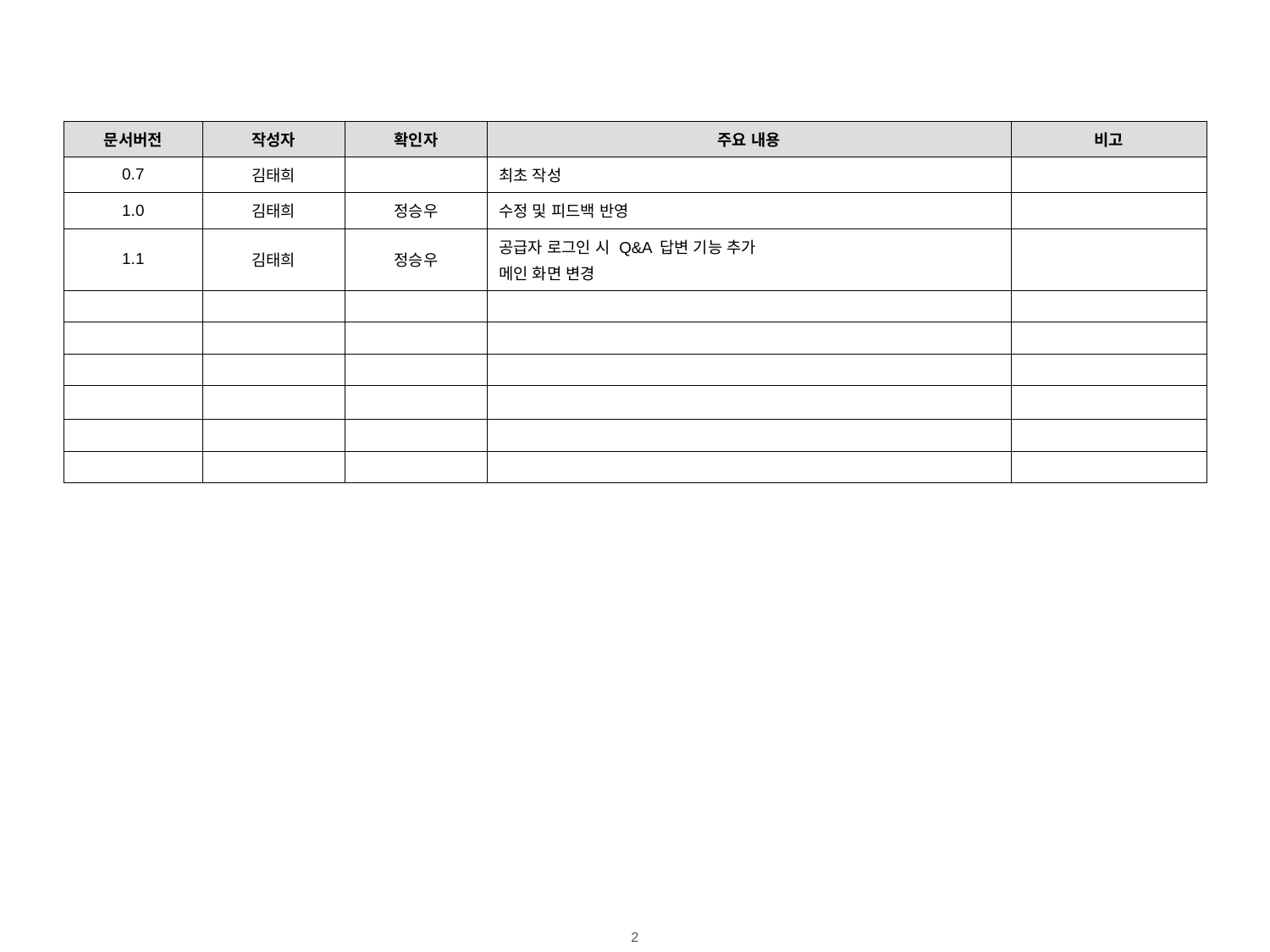

| 문서버전 | 작성자 | 확인자 | 주요 내용 | 비고 |
| --- | --- | --- | --- | --- |
| 0.7 | 김태희 |  | 최초 작성 |  |
| 1.0 | 김태희 | 정승우 | 수정 및 피드백 반영 |  |
| 1.1 | 김태희 | 정승우 | 공급자 로그인 시 Q&A 답변 기능 추가 메인 화면 변경 |  |
|  |  |  |  |  |
|  |  |  |  |  |
|  |  |  |  |  |
|  |  |  |  |  |
|  |  |  |  |  |
|  |  |  |  |  |